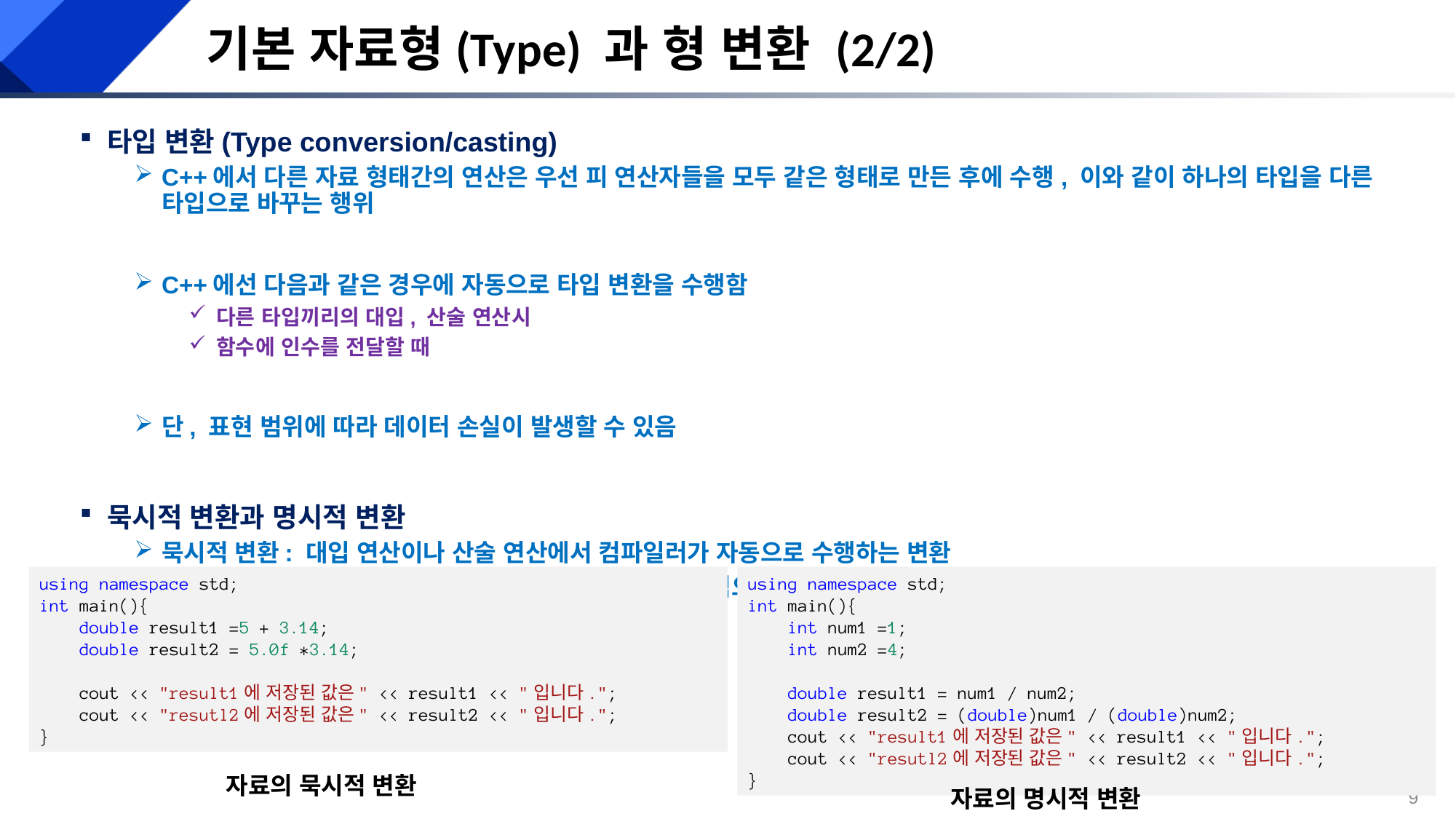

# 기본 자료형(Type) 과 형 변환 (2/2)
타입 변환(Type conversion/casting)
C++에서 다른 자료 형태간의 연산은 우선 피 연산자들을 모두 같은 형태로 만든 후에 수행, 이와 같이 하나의 타입을 다른 타입으로 바꾸는 행위

C++에선 다음과 같은 경우에 자동으로 타입 변환을 수행함
다른 타입끼리의 대입, 산술 연산시
함수에 인수를 전달할 때

단, 표현 범위에 따라 데이터 손실이 발생할 수 있음

묵시적 변환과 명시적 변환
묵시적 변환: 대입 연산이나 산술 연산에서 컴파일러가 자동으로 수행하는 변환
명시적 변환: 사용자가 캐스트 연산자를 사용하여 강제적으로 수행하는 변환
using namespace std;
int main(){
    double result1 =5 + 3.14;
    double result2 = 5.0f *3.14;

    cout << "result1에 저장된 값은" << result1 << "입니다.";
    cout << "resutl2에 저장된 값은" << result2 << "입니다.";
}
using namespace std;
int main(){
    int num1 =1;
    int num2 =4;

    double result1 = num1 / num2;
    double result2 = (double)num1 / (double)num2;
    cout << "result1에 저장된 값은" << result1 << "입니다.";
    cout << "resutl2에 저장된 값은" << result2 << "입니다.";
}
자료의 묵시적 변환
자료의 명시적 변환
9